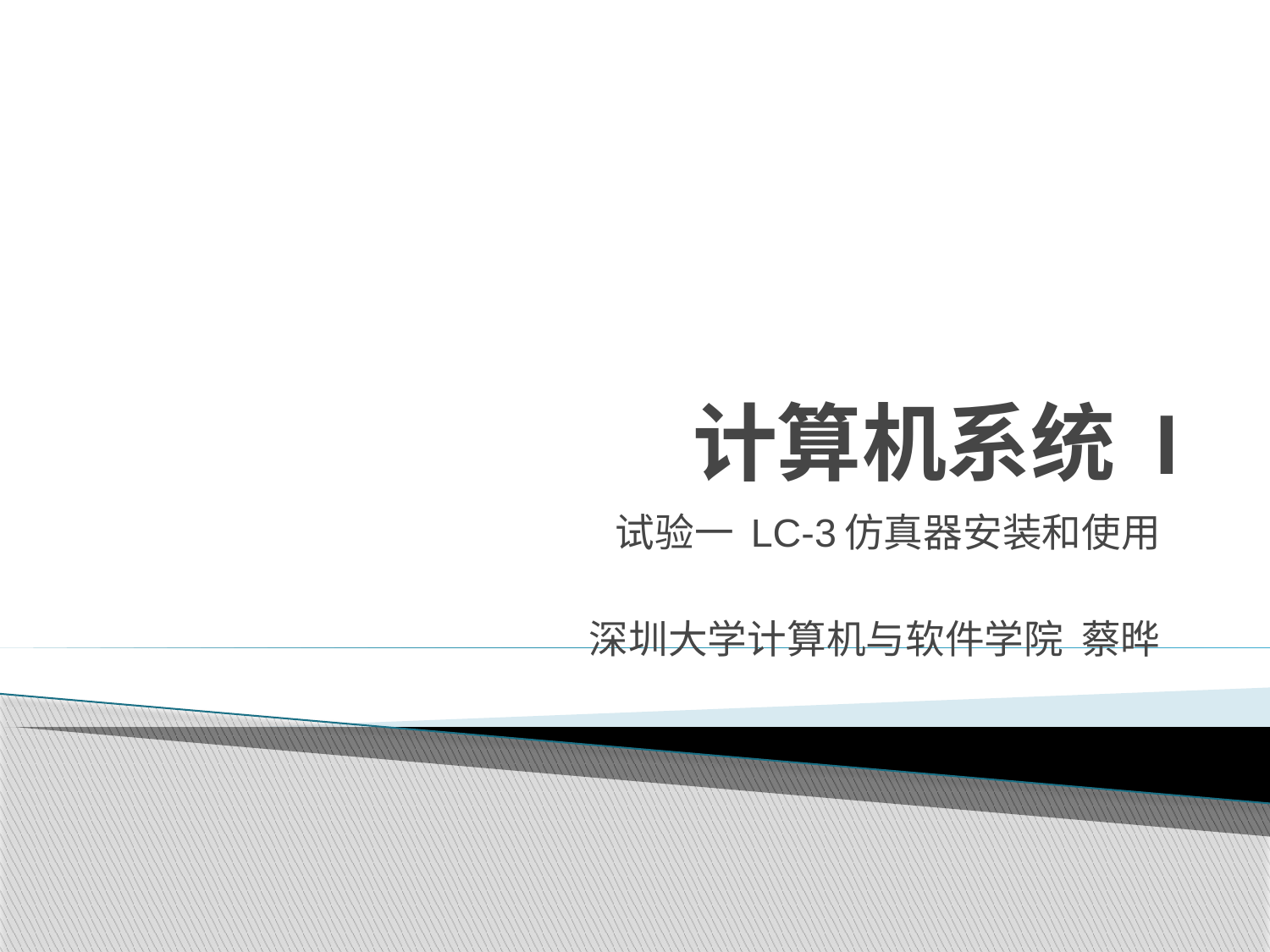

# 计算机系统 I
 试验一 LC-3仿真器安装和使用

深圳大学计算机与软件学院  蔡晔